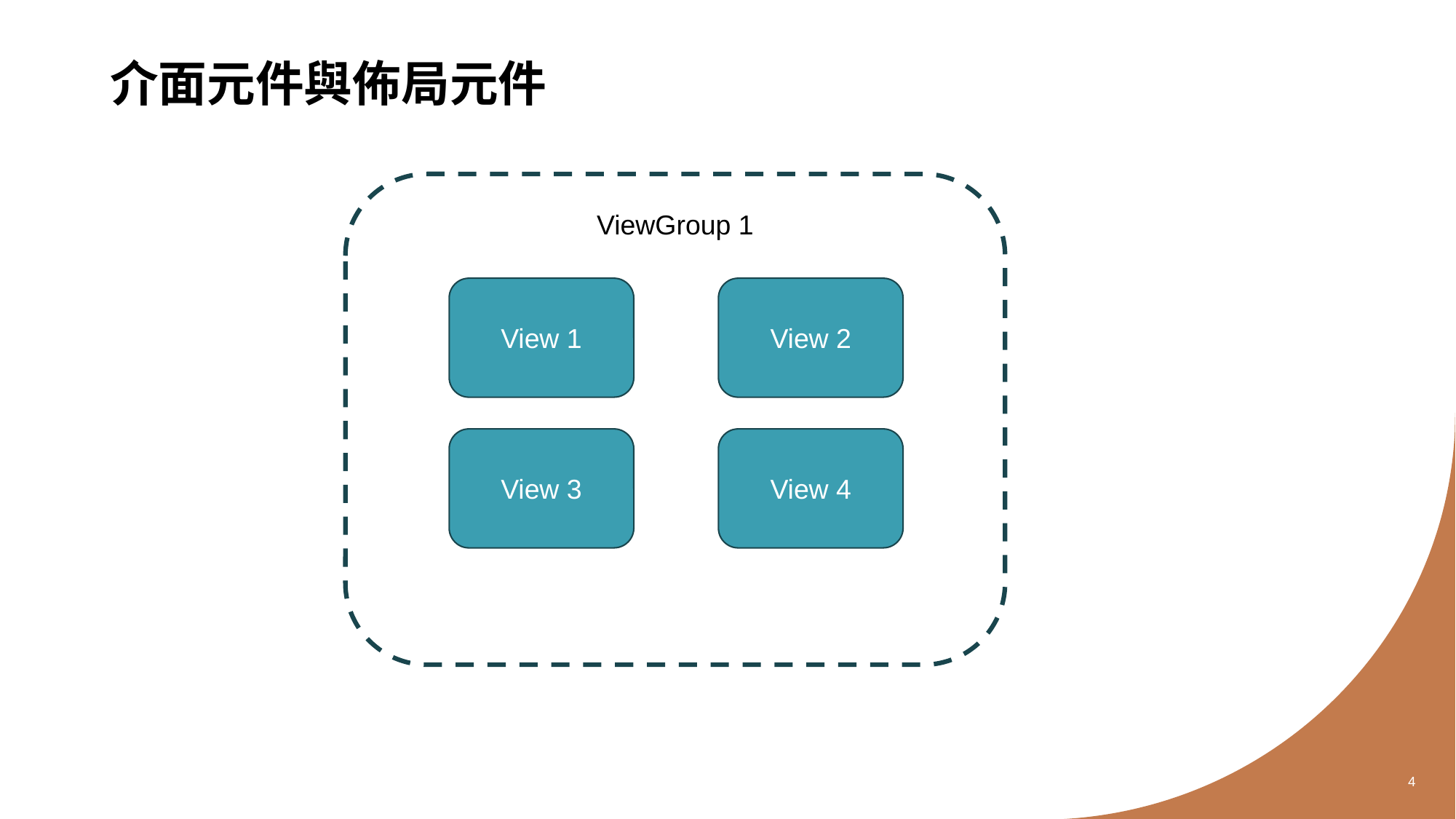

# 介面元件與佈局元件

ViewGroup 1
View 1
View 2
View 4
View 3
4